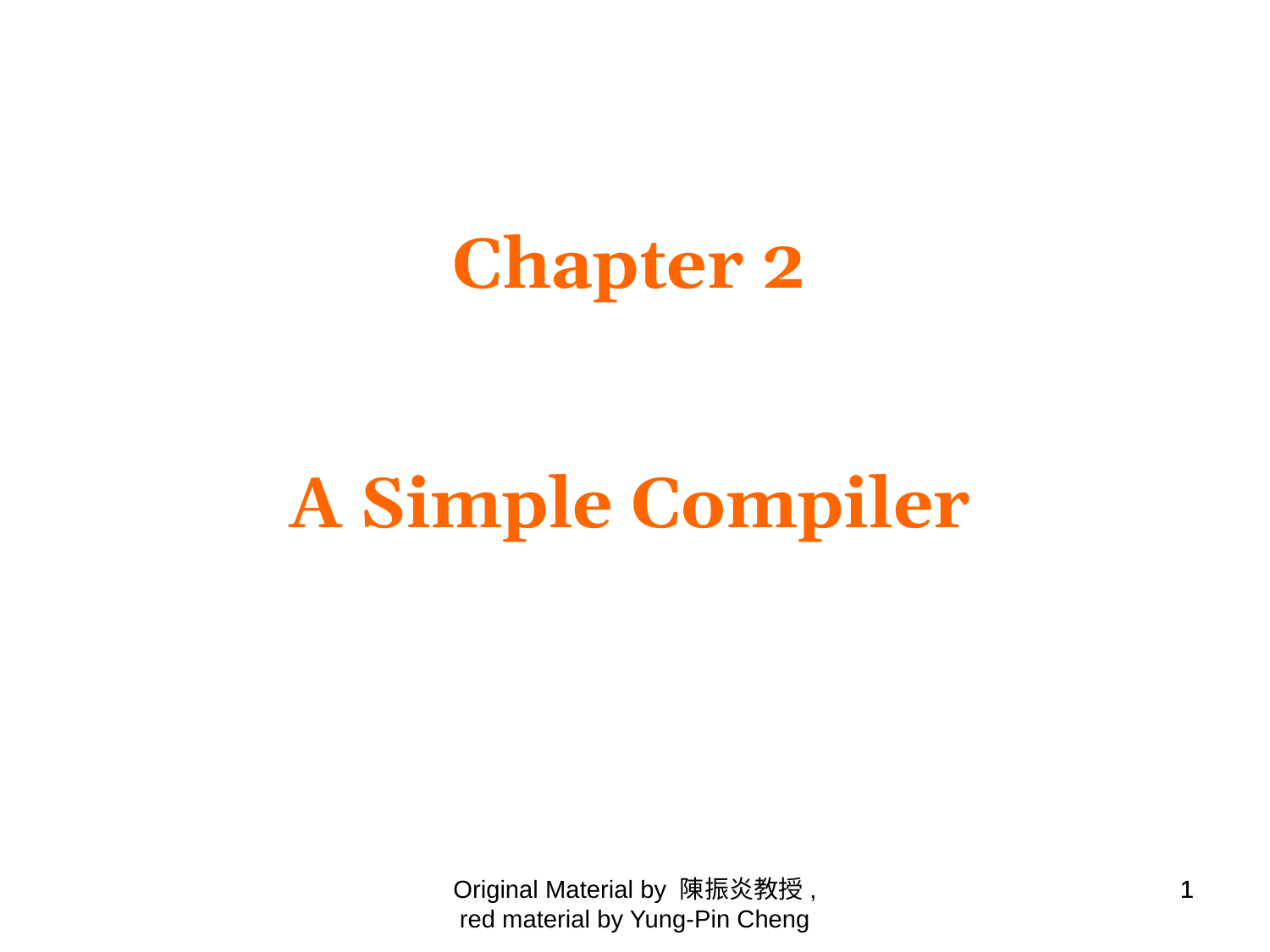

Chapter 2

A Simple Compiler
Original Material by 陳振炎教授, red material by Yung-Pin Cheng
1
1